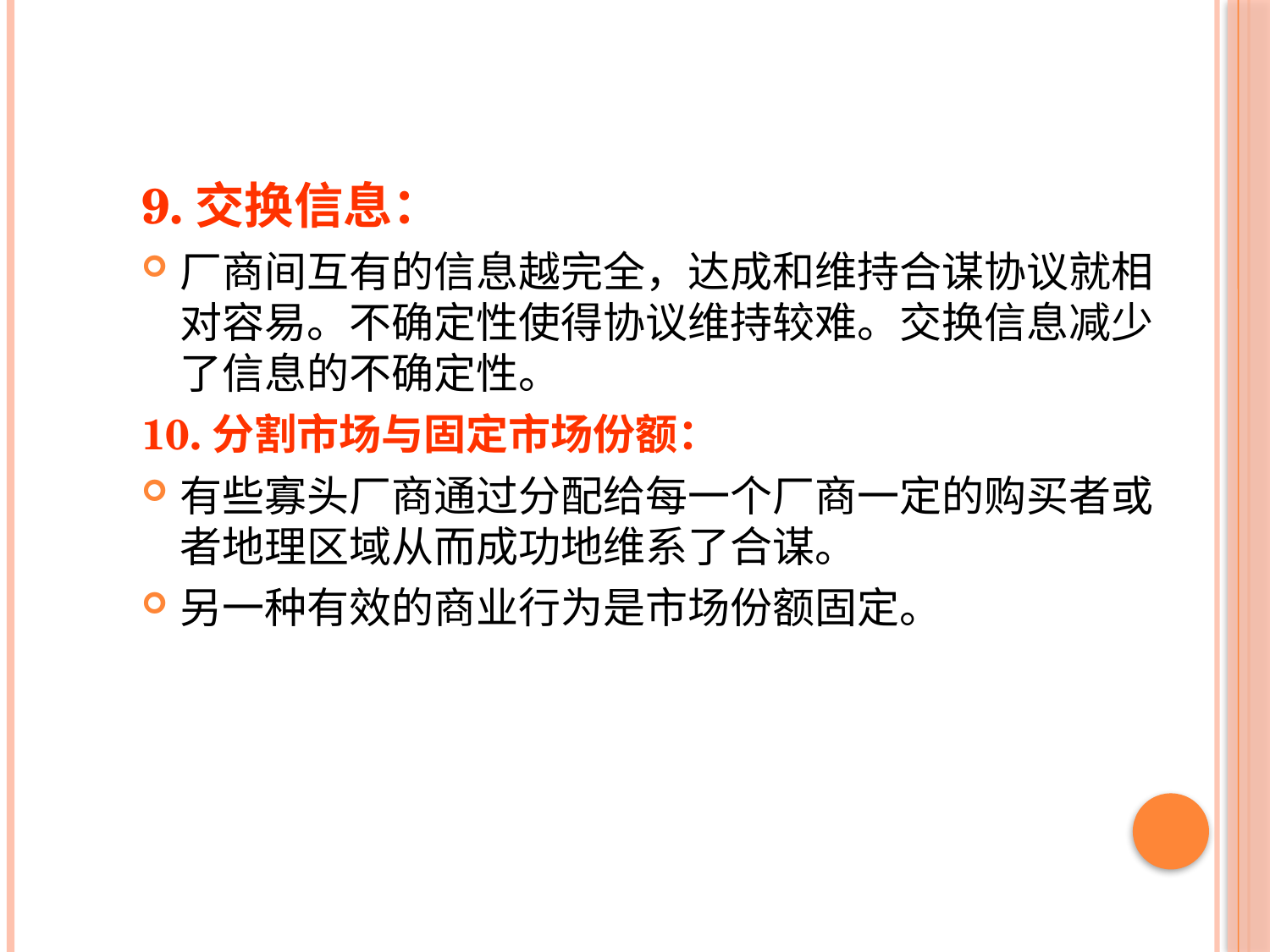

9.交换信息：
厂商间互有的信息越完全，达成和维持合谋协议就相对容易。不确定性使得协议维持较难。交换信息减少了信息的不确定性。
10.分割市场与固定市场份额：
有些寡头厂商通过分配给每一个厂商一定的购买者或者地理区域从而成功地维系了合谋。
另一种有效的商业行为是市场份额固定。